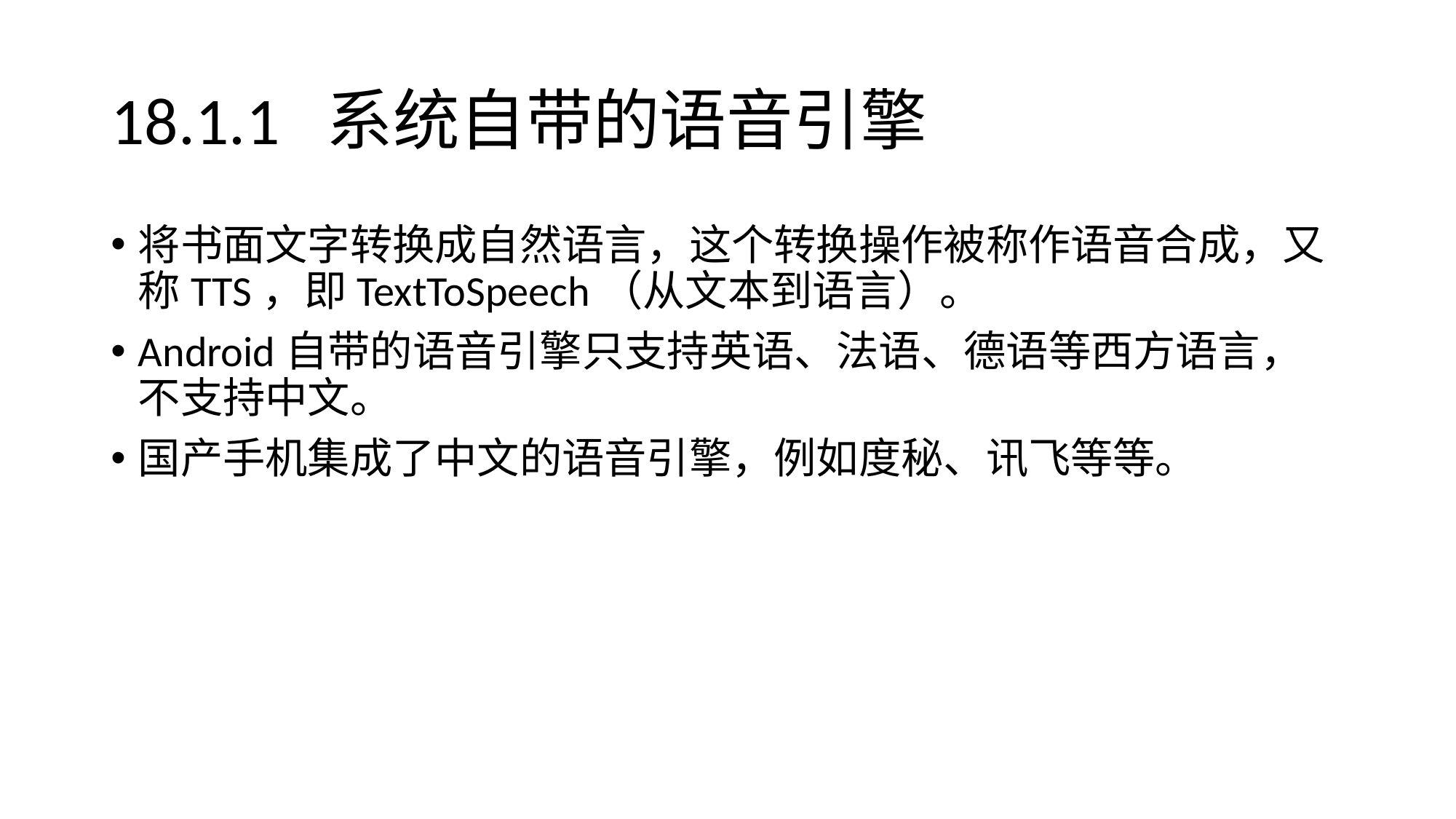

# 18.1.1  系统自带的语音引擎
将书面文字转换成自然语言，这个转换操作被称作语音合成，又称TTS，即TextToSpeech（从文本到语言）。
Android自带的语音引擎只支持英语、法语、德语等西方语言，不支持中文。
国产手机集成了中文的语音引擎，例如度秘、讯飞等等。